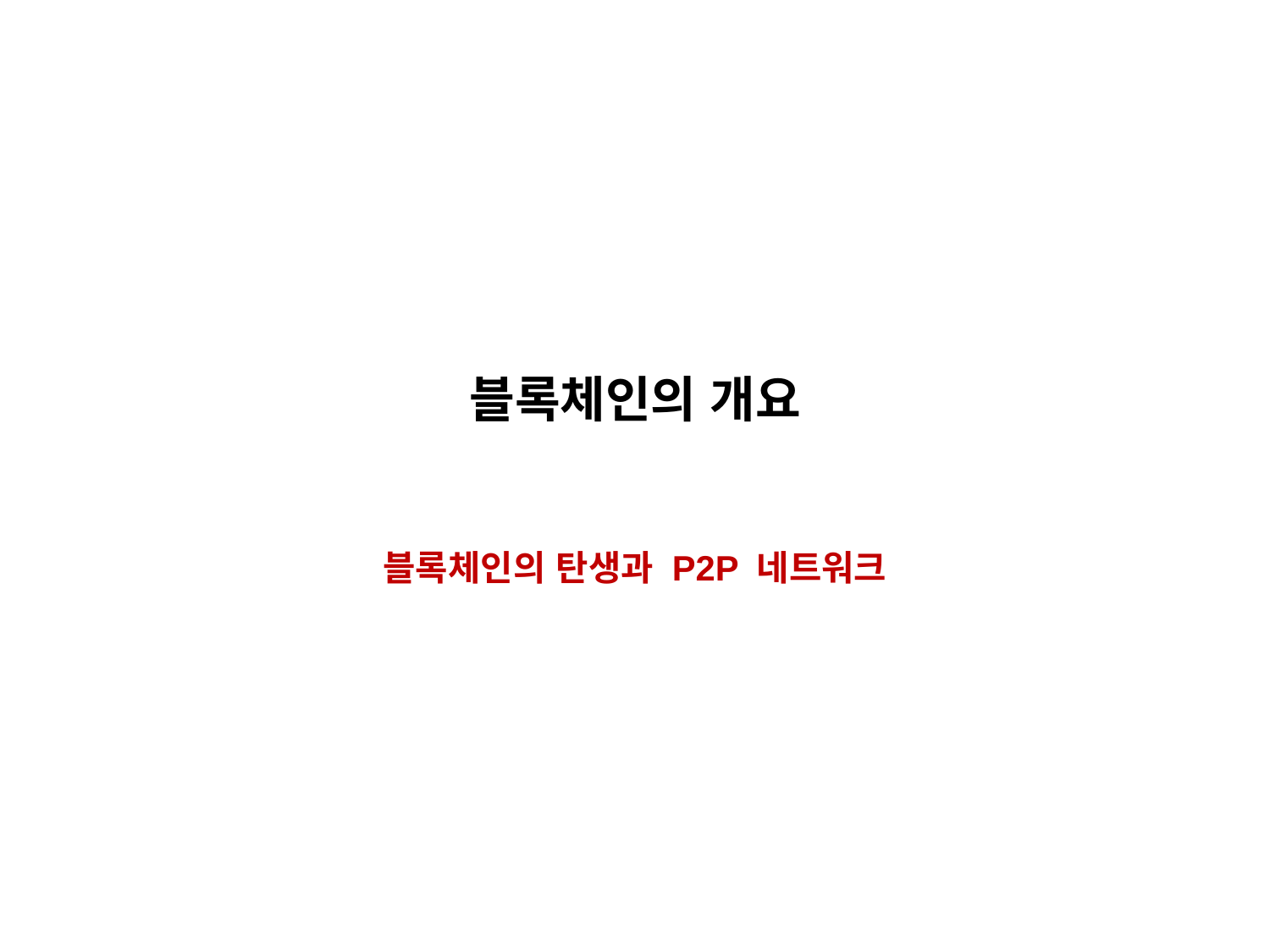

# 블록체인의 개요
블록체인의 탄생과 P2P 네트워크